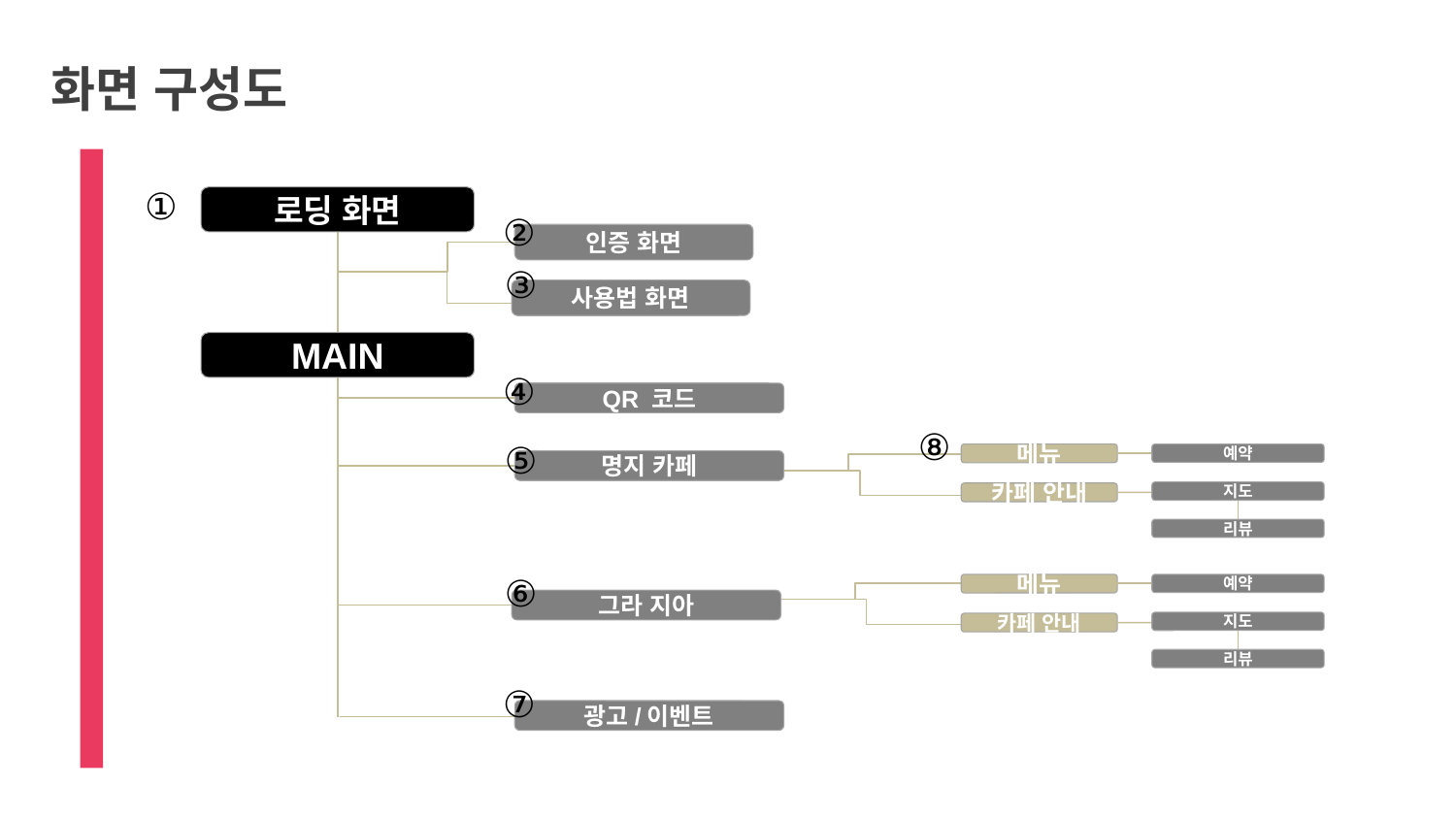

화면 구성도

①
로딩 화면
②
인증 화면
③
사용법 화면
MAIN
④
QR 코드
⑧
⑤
메뉴
예약
명지 카페
지도
카페 안내
리뷰
⑥
메뉴
예약
그라 지아
지도
카페 안내
리뷰
⑦
광고/이벤트